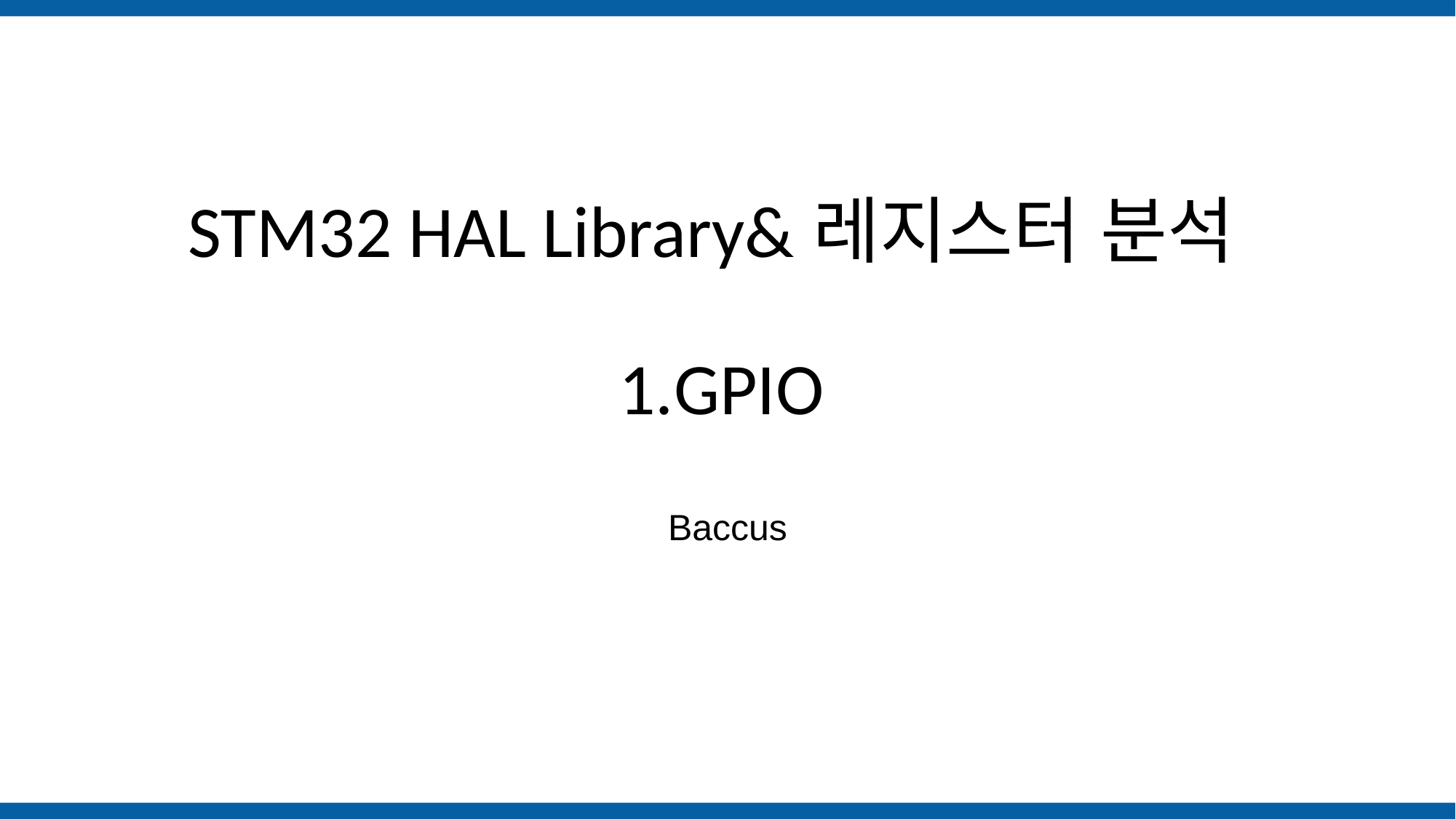

# STM32 HAL Library&레지스터 분석 1.GPIO
Baccus